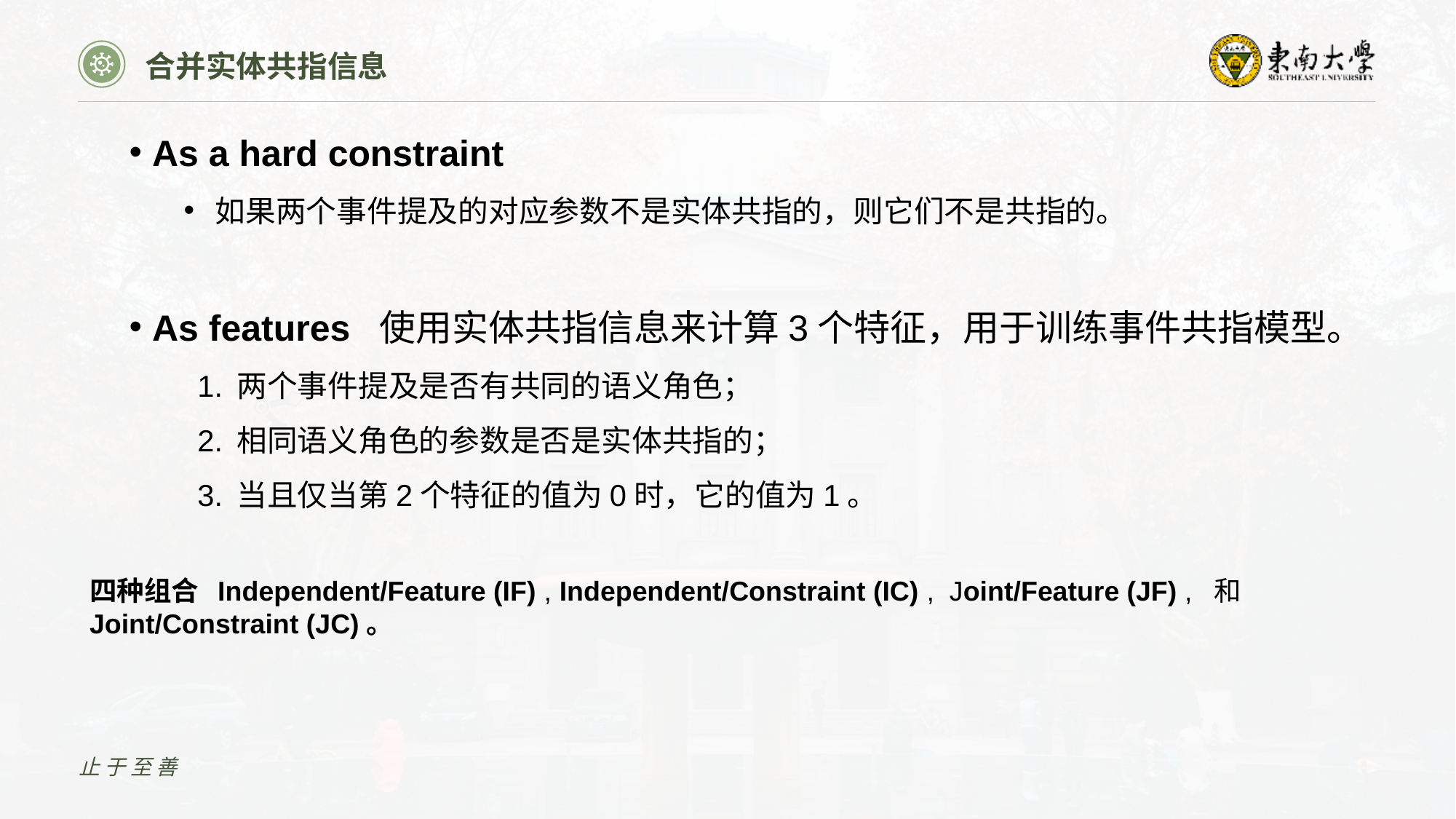

合并实体共指信息
 As a hard constraint
  如果两个事件提及的对应参数不是实体共指的，则它们不是共指的。

 As features  使用实体共指信息来计算3个特征，用于训练事件共指模型。
 两个事件提及是否有共同的语义角色；
 相同语义角色的参数是否是实体共指的；
 当且仅当第2个特征的值为0时，它的值为1。

四种组合  Independent/Feature (IF) , Independent/Constraint (IC) ,  Joint/Feature (JF) ,  和 Joint/Constraint (JC)。
止于至善
23